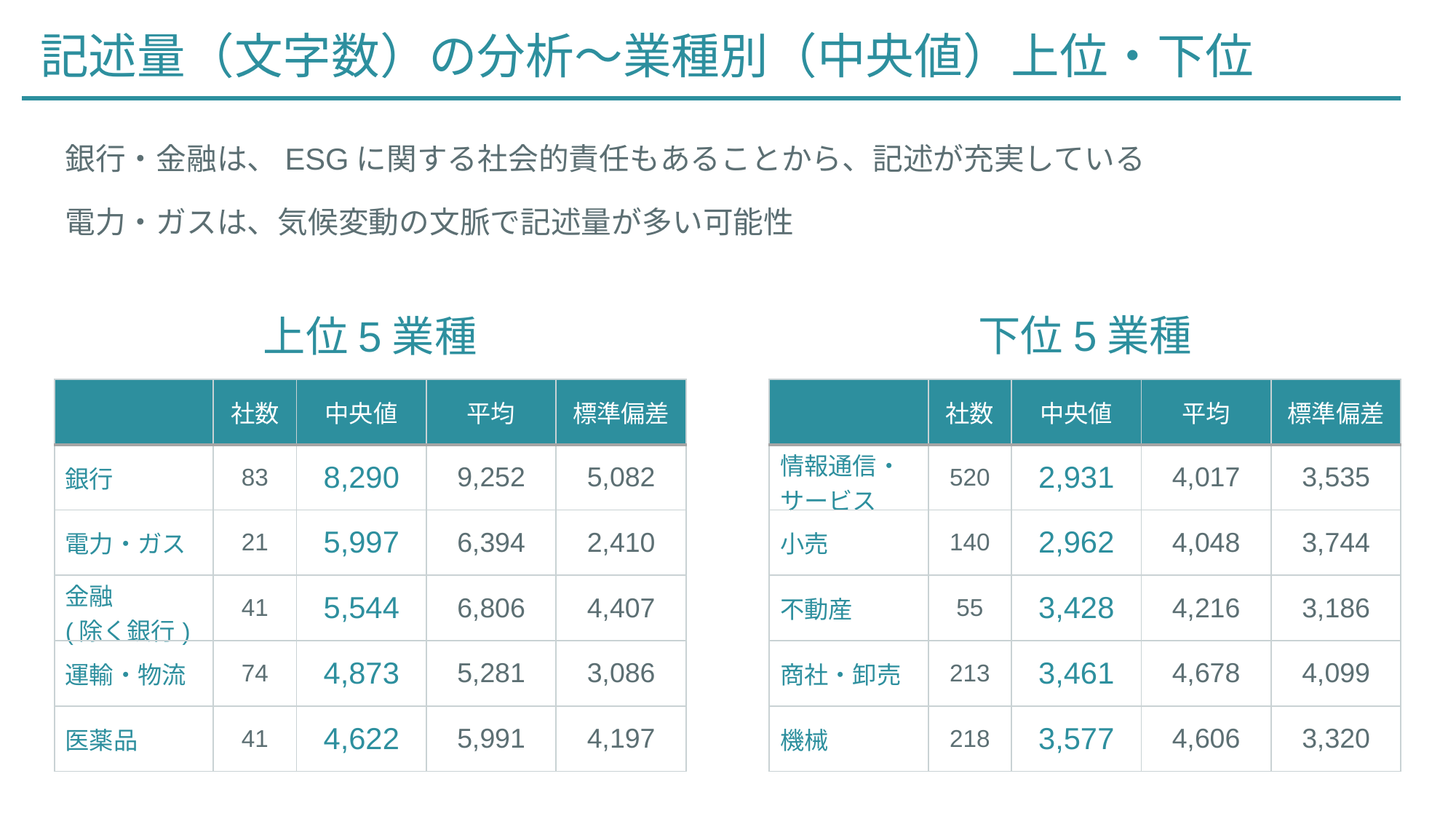

記述量（文字数）の分析〜業種別（中央値）上位・下位
銀行・金融は、ESGに関する社会的責任もあることから、記述が充実している
電力・ガスは、気候変動の文脈で記述量が多い可能性
下位5業種
上位5業種
|  | 社数 | 中央値 | 平均 | 標準偏差 |
| --- | --- | --- | --- | --- |
| 銀行 | 83 | 8,290 | 9,252 | 5,082 |
| 電力・ガス | 21 | 5,997 | 6,394 | 2,410 |
| 金融 (除く銀行) | 41 | 5,544 | 6,806 | 4,407 |
| 運輸・物流 | 74 | 4,873 | 5,281 | 3,086 |
| 医薬品 | 41 | 4,622 | 5,991 | 4,197 |
|  | 社数 | 中央値 | 平均 | 標準偏差 |
| --- | --- | --- | --- | --- |
| 情報通信・サービス | 520 | 2,931 | 4,017 | 3,535 |
| 小売 | 140 | 2,962 | 4,048 | 3,744 |
| 不動産 | 55 | 3,428 | 4,216 | 3,186 |
| 商社・卸売 | 213 | 3,461 | 4,678 | 4,099 |
| 機械 | 218 | 3,577 | 4,606 | 3,320 |